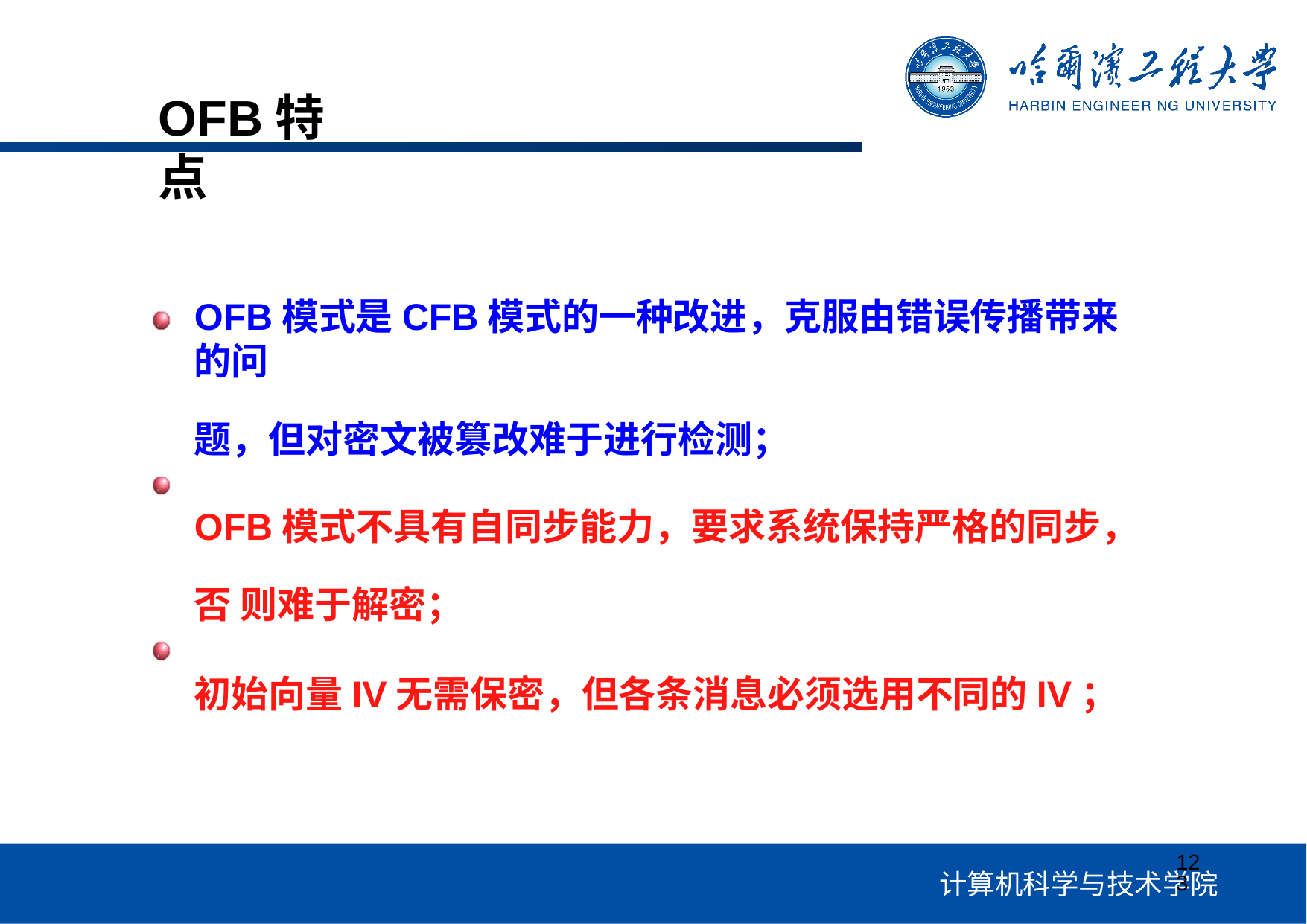

# OFB特点
OFB模式是CFB模式的一种改进，克服由错误传播带来的问
题，但对密文被篡改难于进行检测；
OFB模式不具有自同步能力，要求系统保持严格的同步，否 则难于解密；

初始向量IV无需保密，但各条消息必须选用不同的IV；

123